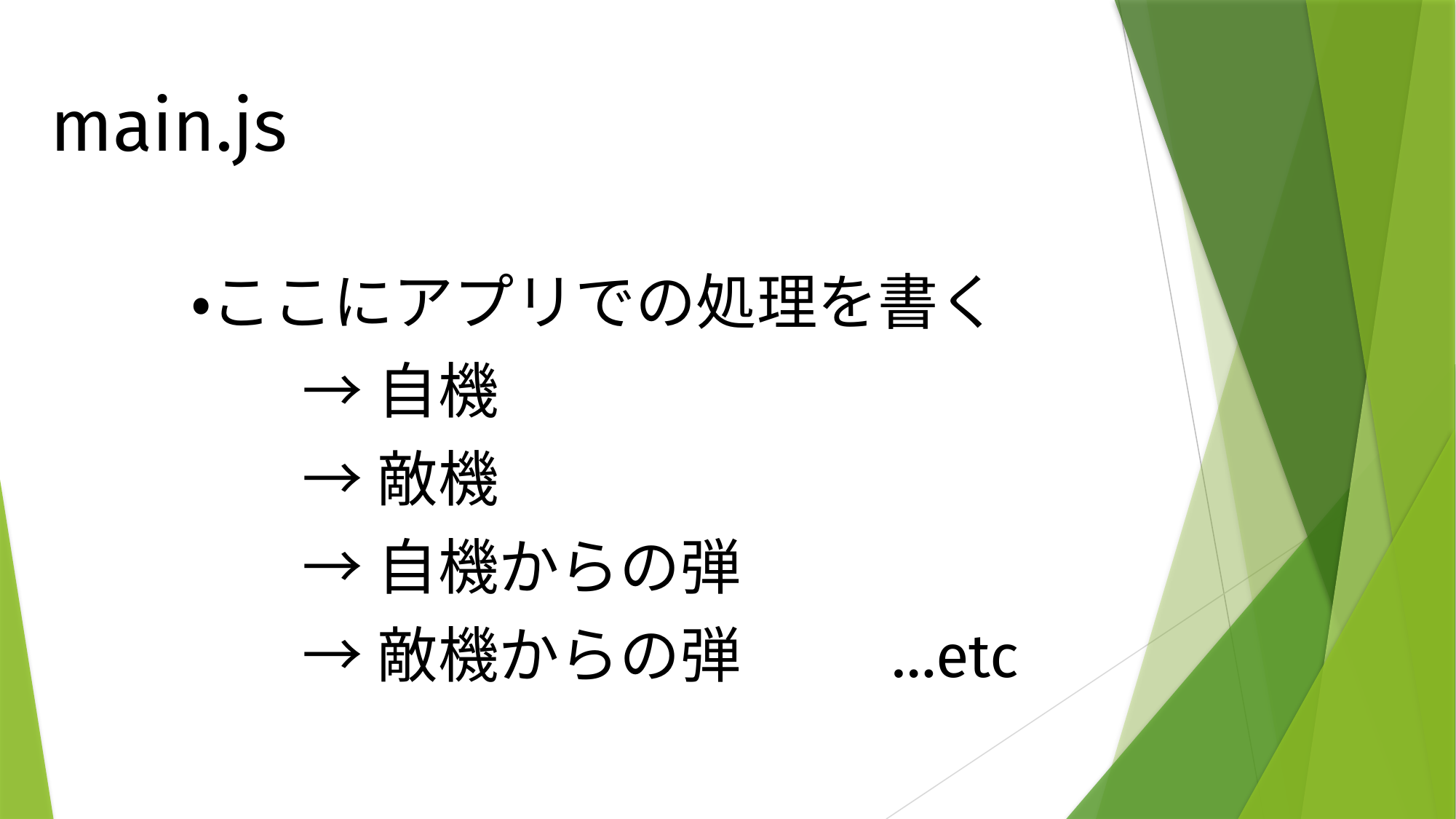

# main.js
・ここにアプリでの処理を書く
→自機
→敵機
→自機からの弾
…etc
→敵機からの弾